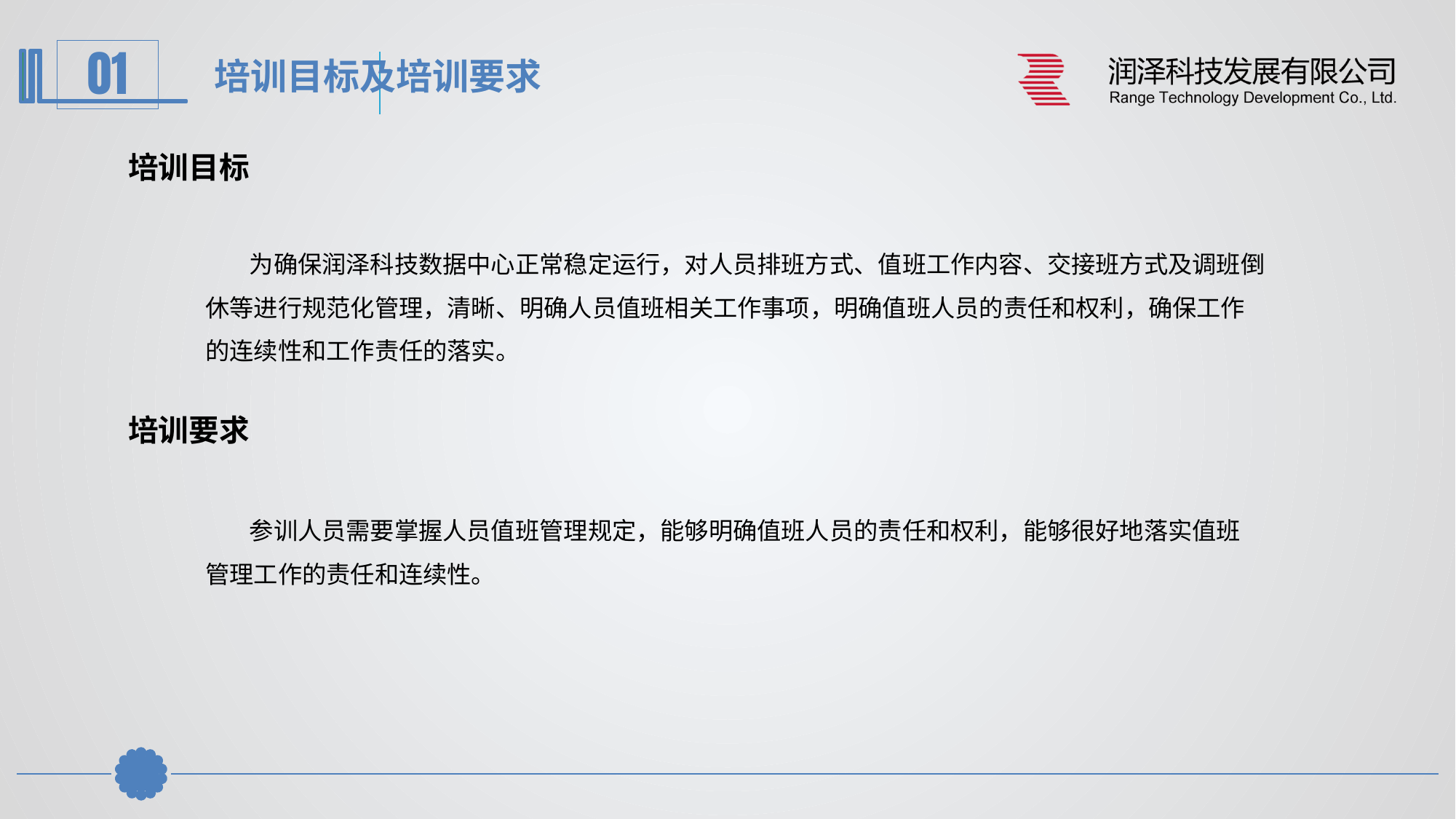

培训目标及培训要求
培训目标
       为确保润泽科技数据中心正常稳定运行，对人员排班方式、值班工作内容、交接班方式及调班倒休等进行规范化管理，清晰、明确人员值班相关工作事项，明确值班人员的责任和权利，确保工作的连续性和工作责任的落实。
培训要求
       参训人员需要掌握人员值班管理规定，能够明确值班人员的责任和权利，能够很好地落实值班管理工作的责任和连续性。
3